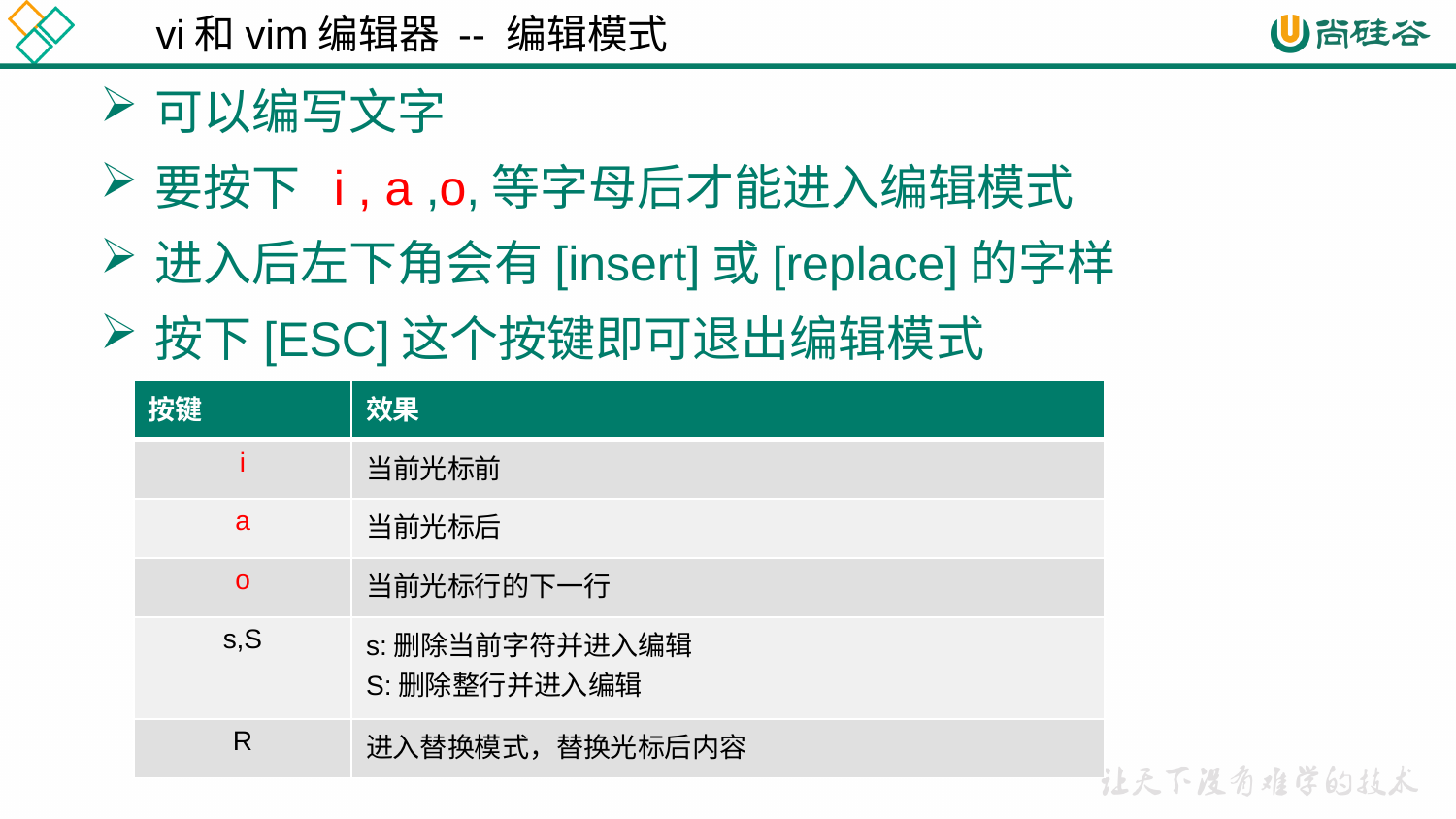

vi和vim编辑器 -- 编辑模式
可以编写文字
要按下  i , a ,o,等字母后才能进入编辑模式
进入后左下角会有[insert]或[replace]的字样
按下[ESC]这个按键即可退出编辑模式

| 按键 | 效果 |
| --- | --- |
| i | 当前光标前 |
| a | 当前光标后 |
| o | 当前光标行的下一行 |
| s,S | s:删除当前字符并进入编辑 S:删除整行并进入编辑 |
| R | 进入替换模式，替换光标后内容 |